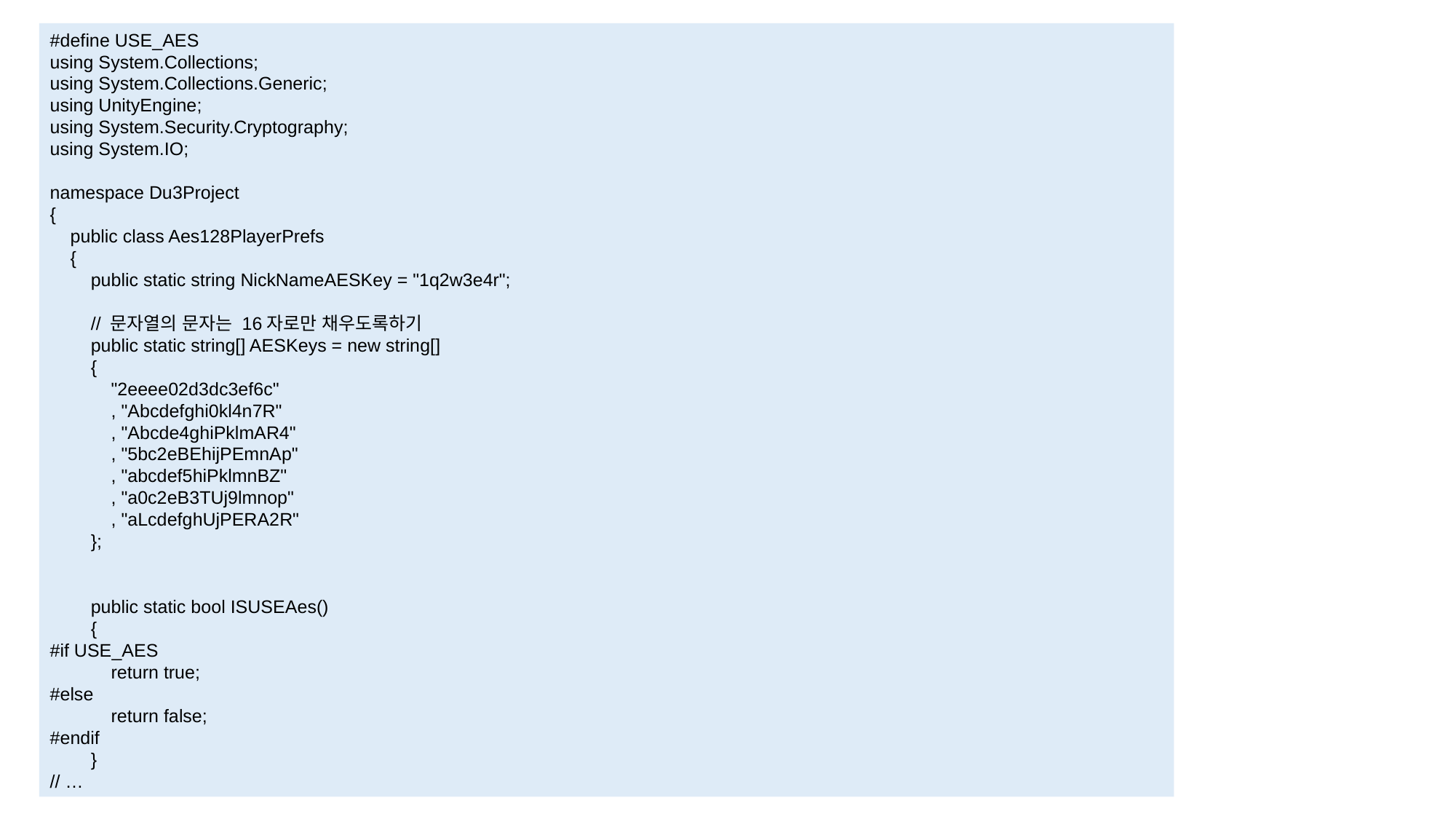

#
#define USE_AES
using System.Collections;
using System.Collections.Generic;
using UnityEngine;
using System.Security.Cryptography;
using System.IO;

namespace Du3Project
{
    public class Aes128PlayerPrefs
    {
        public static string NickNameAESKey = "1q2w3e4r";

        // 문자열의 문자는 16자로만 채우도록하기
        public static string[] AESKeys = new string[]
        {
            "2eeee02d3dc3ef6c"
            , "Abcdefghi0kl4n7R"
            , "Abcde4ghiPklmAR4"
            , "5bc2eBEhijPEmnAp"
            , "abcdef5hiPklmnBZ"
            , "a0c2eB3TUj9lmnop"
            , "aLcdefghUjPERA2R"
        };

        public static bool ISUSEAes()
        {
#if USE_AES
            return true;
#else
            return false;
#endif
        }
// …